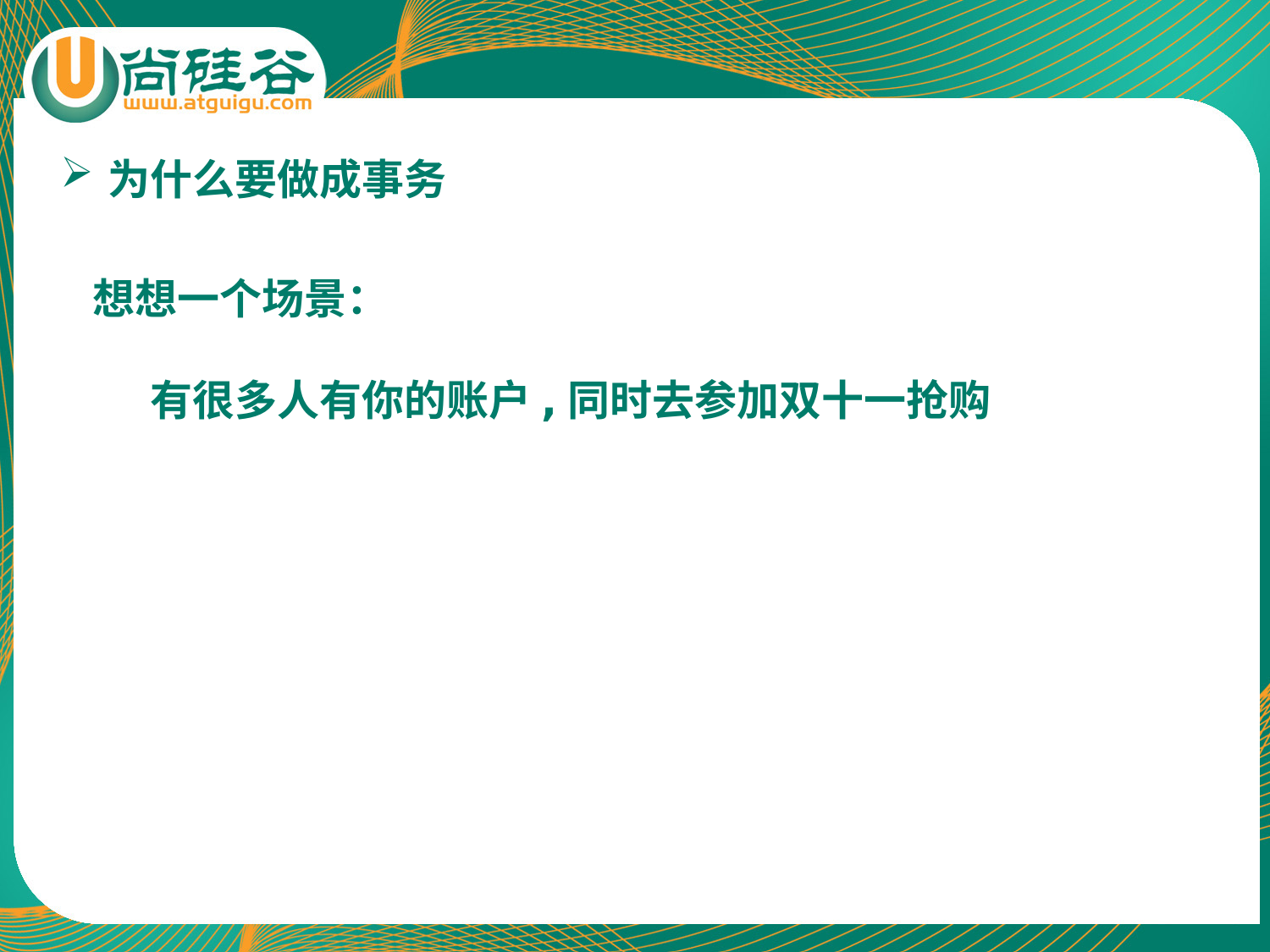

为什么要做成事务
想想一个场景：

     有很多人有你的账户,同时去参加双十一抢购